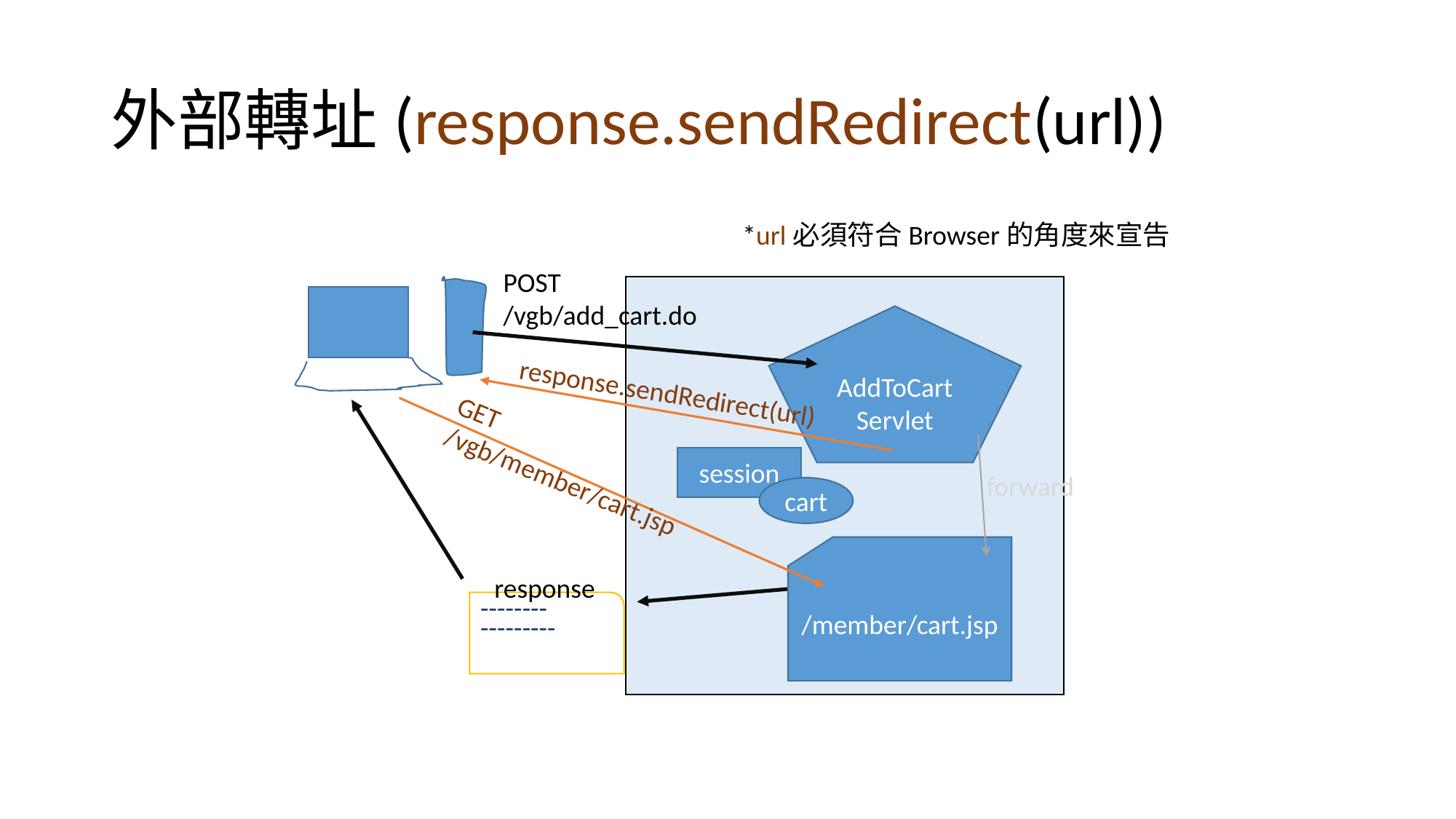

# 外部轉址(response.sendRedirect(url))
*url必須符合Browser的角度來宣告
POST
/vgb/add_cart.do

AddToCart
Servlet

response.sendRedirect(url)
GET
/vgb/member/cart.jsp
session
forward
cart
/member/cart.jsp
response
--------
---------